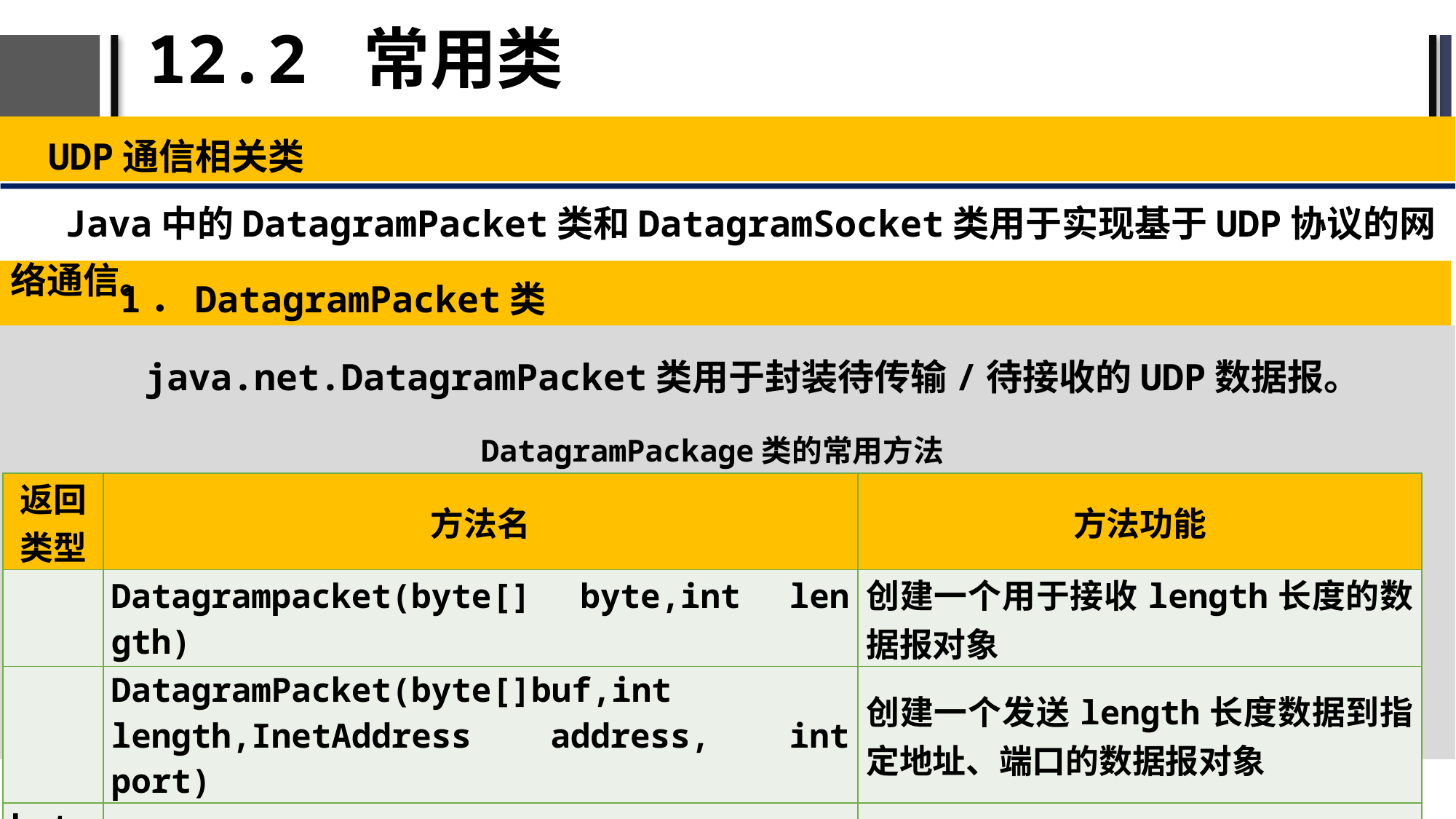

# 12.2 常用类

UDP通信相关类
Java中的DatagramPacket类和DatagramSocket类用于实现基于UDP协议的网络通信。

1．DatagramPacket类

java.net.DatagramPacket类用于封装待传输/待接收的UDP数据报。
DatagramPackage类的常用方法
| 返回类型 | 方法名 | 方法功能 |
| --- | --- | --- |
|  | Datagrampacket(byte[] byte,int len gth) | 创建一个用于接收length长度的数据报对象 |
|  | DatagramPacket(byte[]buf,int length,InetAddress address, int port) | 创建一个发送length长度数据到指定地址、端口的数据报对象 |
| byte[] | getData() | 获取数据到缓冲区 |
| int | getLength() | 获取要发送/接收的数据的长度 |